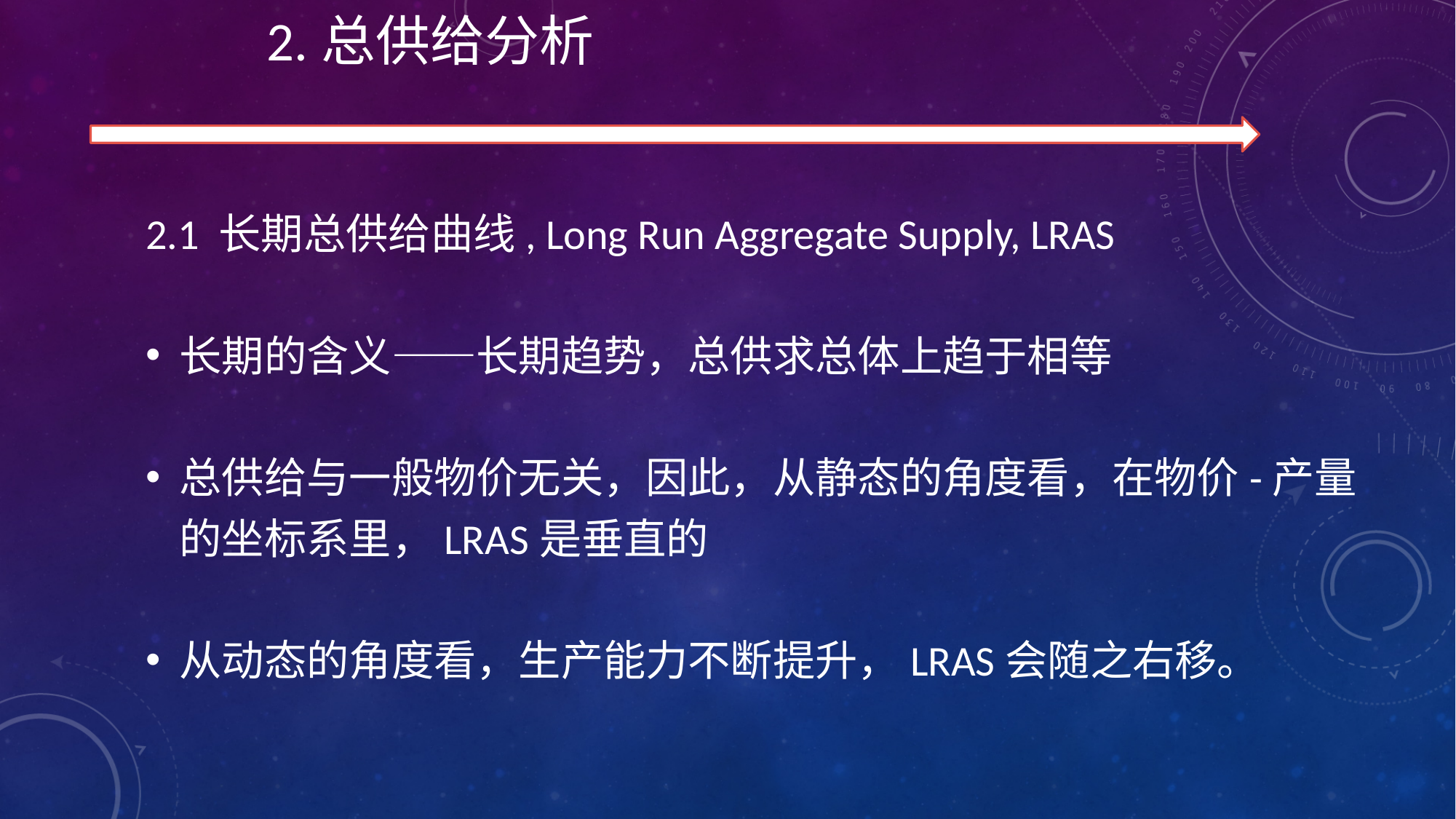

# 2.总供给分析

2.1 长期总供给曲线, Long Run Aggregate Supply, LRAS

长期的含义——长期趋势，总供求总体上趋于相等

总供给与一般物价无关，因此，从静态的角度看，在物价-产量的坐标系里，LRAS是垂直的

从动态的角度看，生产能力不断提升，LRAS会随之右移。